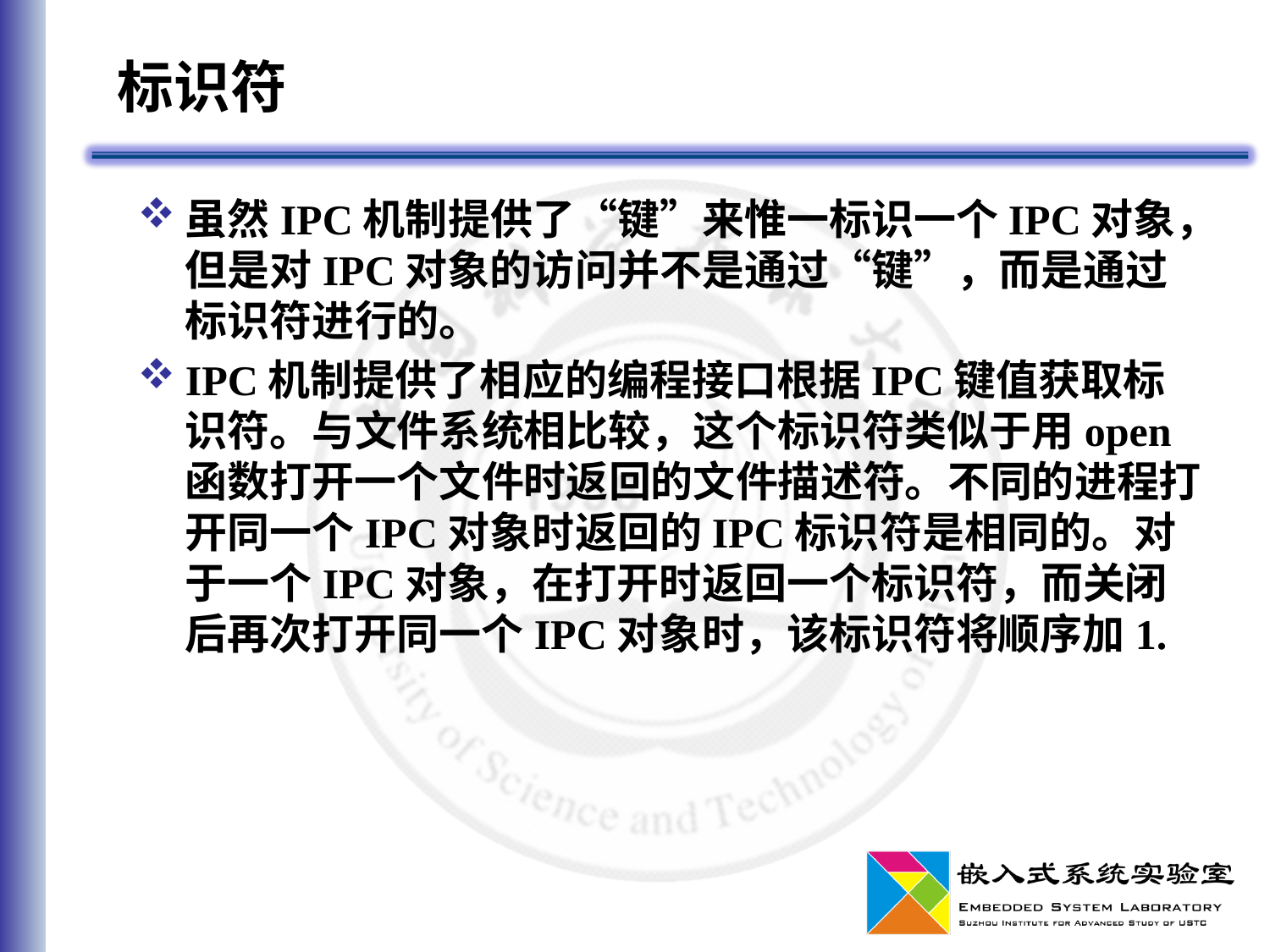

# 标识符
虽然IPC机制提供了“键”来惟一标识一个IPC对象，但是对IPC对象的访问并不是通过“键”，而是通过标识符进行的。
IPC机制提供了相应的编程接口根据IPC键值获取标识符。与文件系统相比较，这个标识符类似于用open函数打开一个文件时返回的文件描述符。不同的进程打开同一个IPC对象时返回的IPC标识符是相同的。对于一个IPC对象，在打开时返回一个标识符，而关闭后再次打开同一个IPC对象时，该标识符将顺序加1.